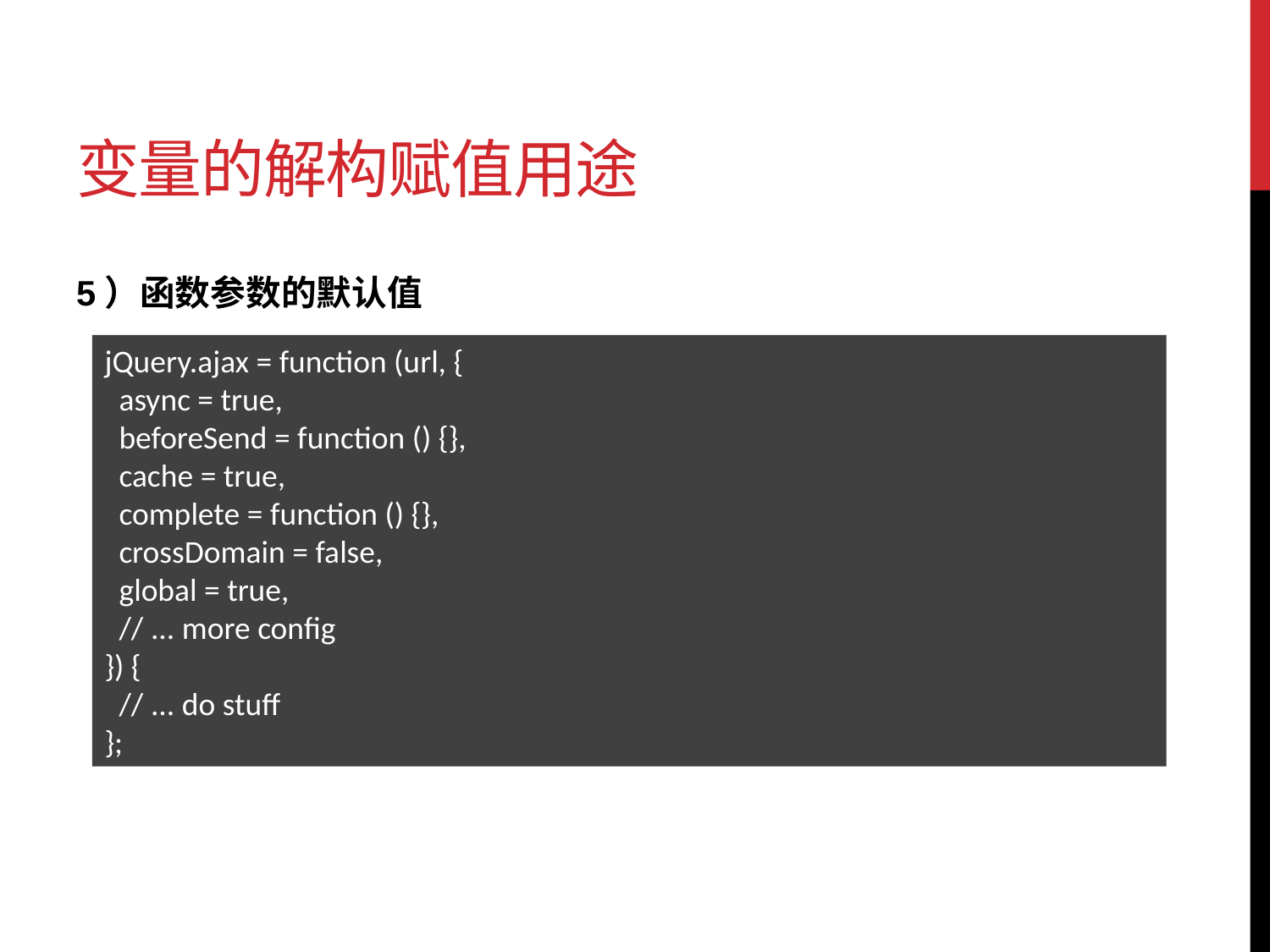

# 变量的解构赋值用途
5）函数参数的默认值

jQuery.ajax = function (url, {
  async = true,
  beforeSend = function () {},
  cache = true,
  complete = function () {},
  crossDomain = false,
  global = true,
  // ... more config
}) {
  // ... do stuff
};